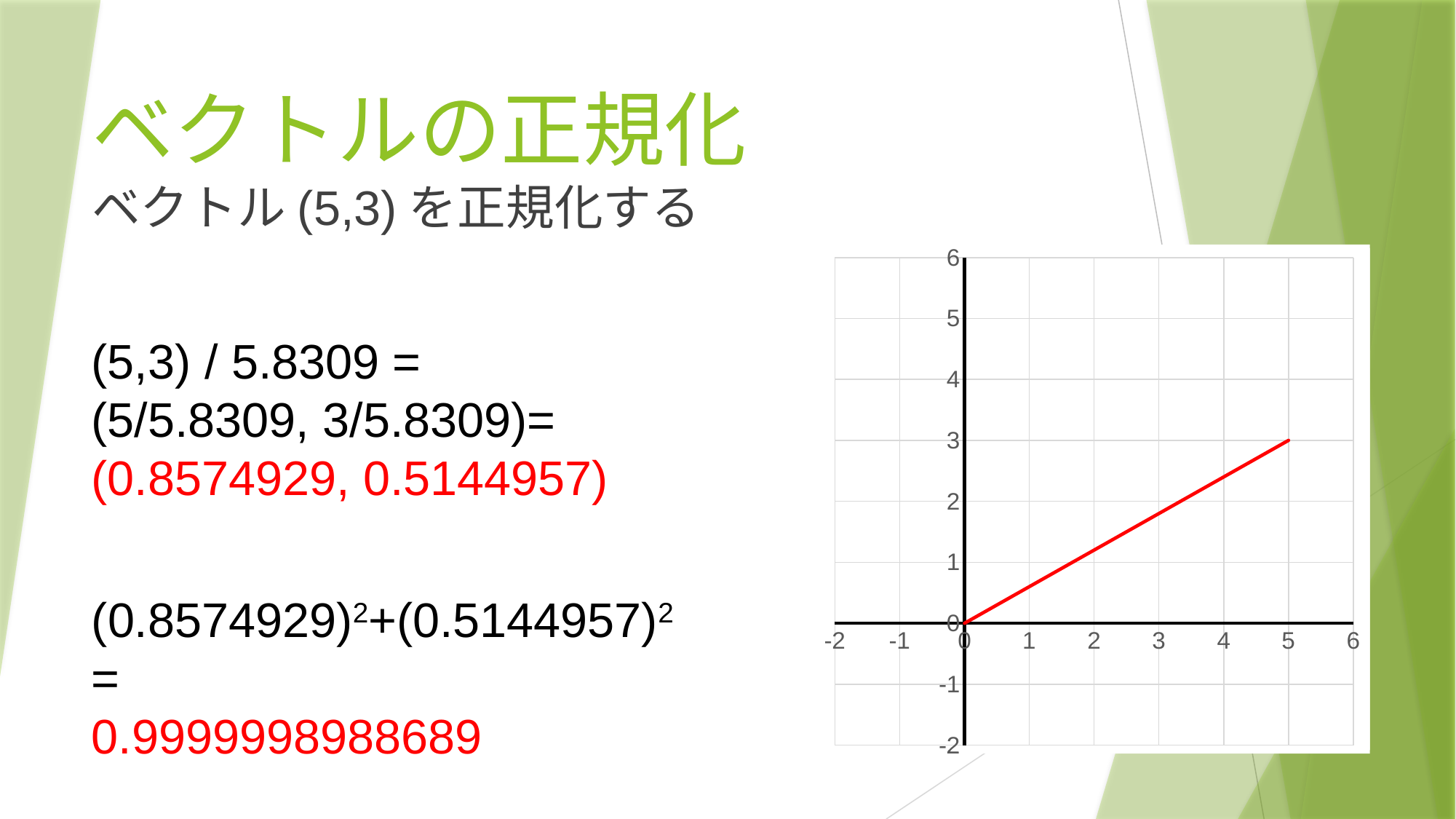

# ベクトルの正規化
ベクトル(5,3)を正規化する

### Chart

| Category | Yの値 |
|---|---|

### Chart

| Category | Yの値 |
|---|---|
(5,3) / 5.8309 =
(5/5.8309, 3/5.8309)=
(0.8574929, 0.5144957)
(0.8574929)2+(0.5144957)2　=
0.9999998988689